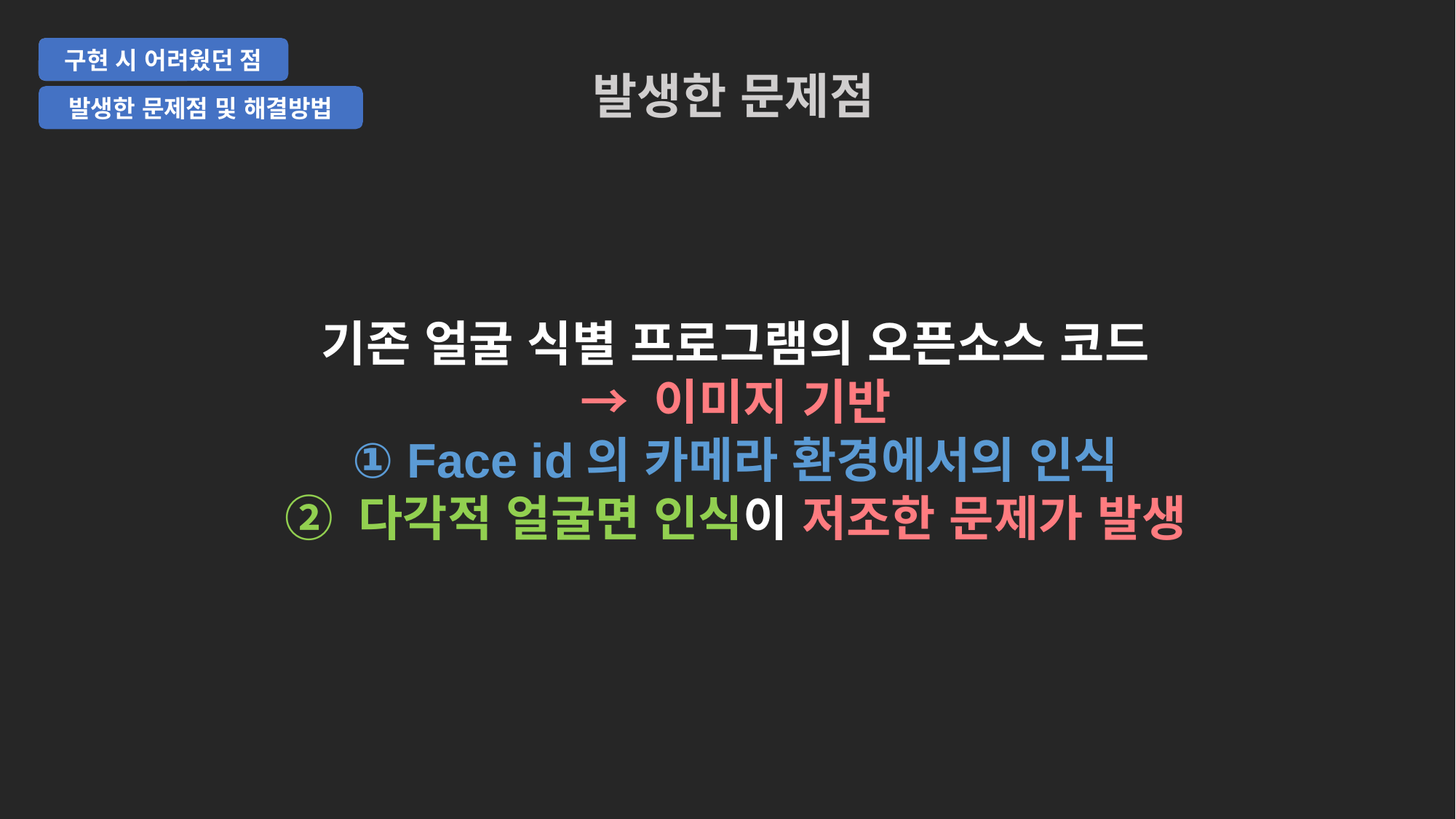

구현 방법
구현 시 어려웠던 점
발생한 문제점
발생한 문제점 및 해결방법
기존 얼굴 식별 프로그램의 오픈소스 코드
→ 이미지 기반
① Face id의 카메라 환경에서의 인식
② 다각적 얼굴면 인식이 저조한 문제가 발생